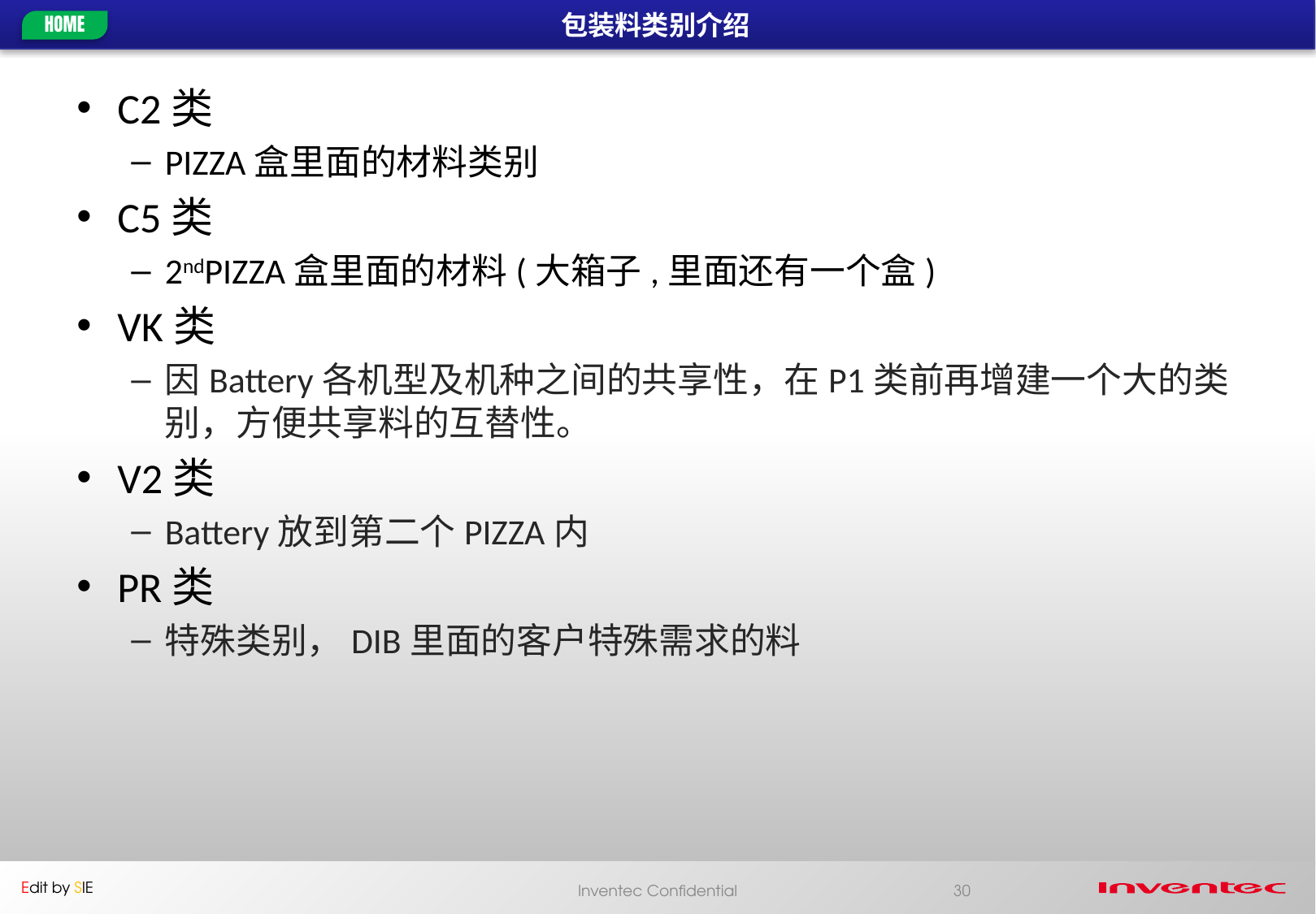

# 包装料类别介绍
C2类
PIZZA盒里面的材料类别
C5类
2ndPIZZA盒里面的材料(大箱子,里面还有一个盒)
VK类
因Battery各机型及机种之间的共享性，在P1类前再增建一个大的类别，方便共享料的互替性。
V2类
Battery放到第二个PIZZA内
PR类
特殊类别，DIB里面的客户特殊需求的料

Inventec Confidential
30